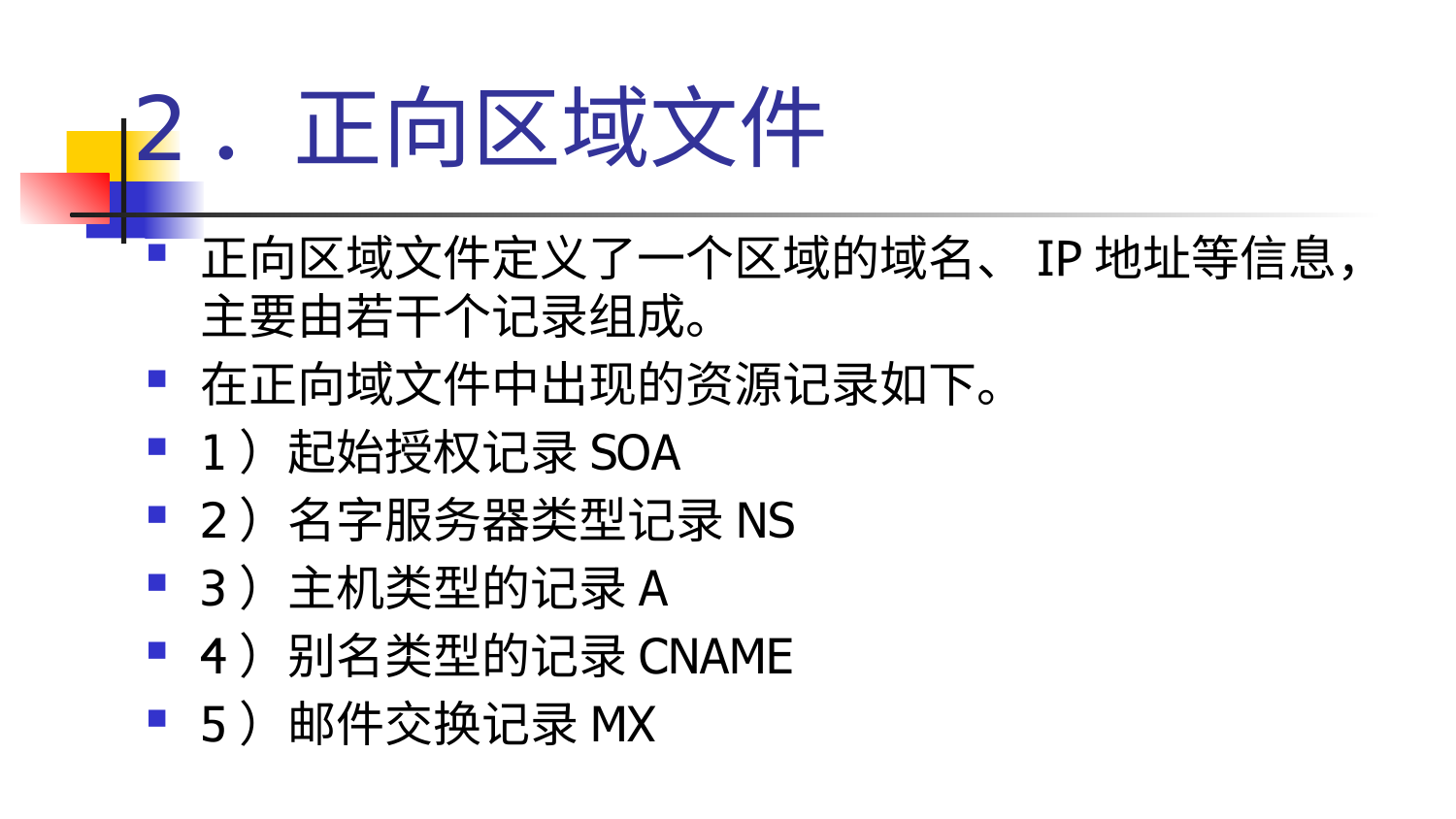

# 2．正向区域文件
正向区域文件定义了一个区域的域名、IP地址等信息，主要由若干个记录组成。
在正向域文件中出现的资源记录如下。
1）起始授权记录SOA
2）名字服务器类型记录NS
3）主机类型的记录A
4）别名类型的记录CNAME
5）邮件交换记录MX